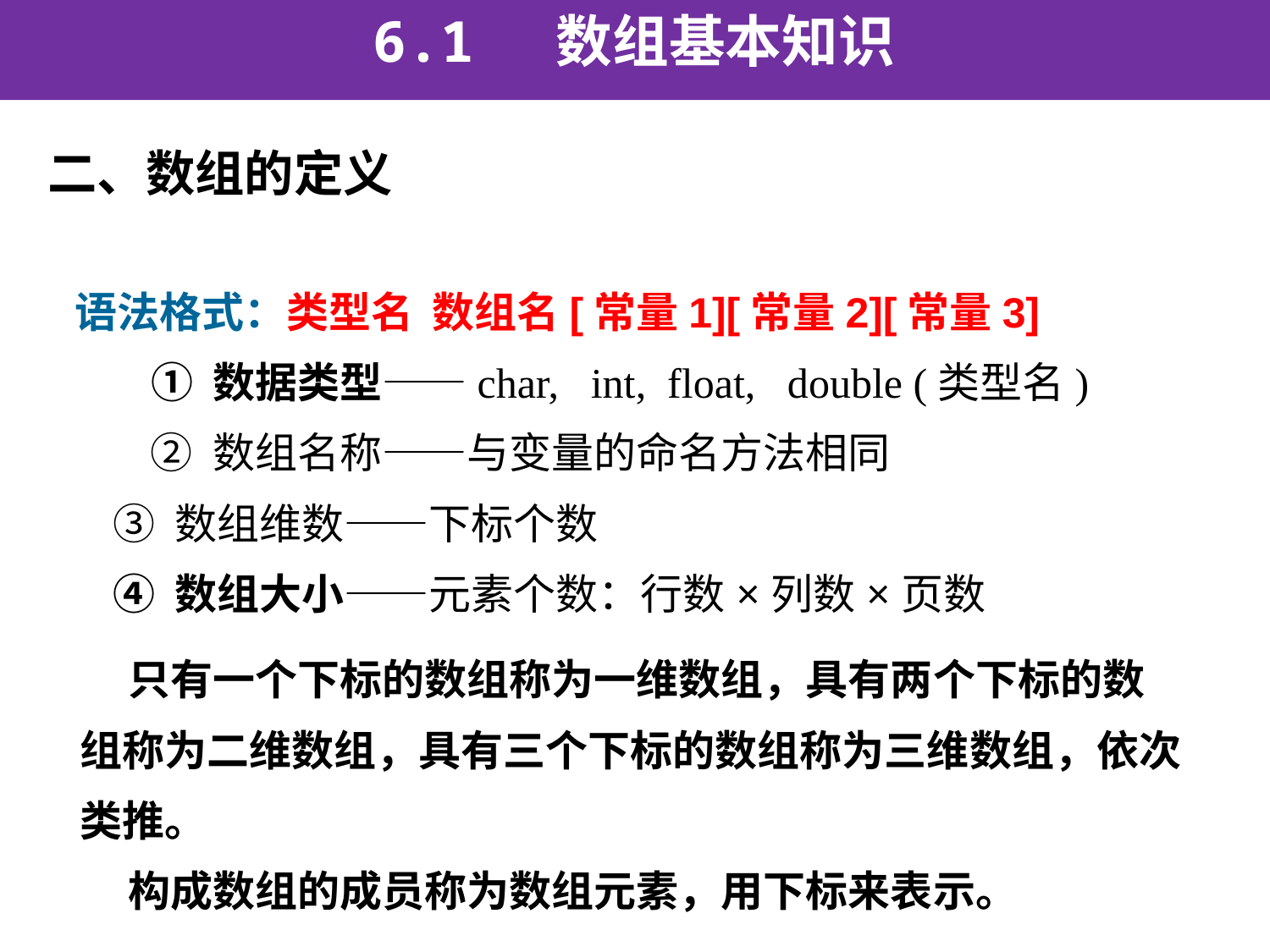

6.1  数组基本知识
二、数组的定义
语法格式：类型名  数组名[常量1][常量2][常量3]
        ① 数据类型——char,   int,  float,   double (类型名)
        ② 数组名称——与变量的命名方法相同
    ③ 数组维数——下标个数
    ④ 数组大小——元素个数：行数×列数×页数

    只有一个下标的数组称为一维数组，具有两个下标的数组称为二维数组，具有三个下标的数组称为三维数组，依次类推。
    构成数组的成员称为数组元素，用下标来表示。